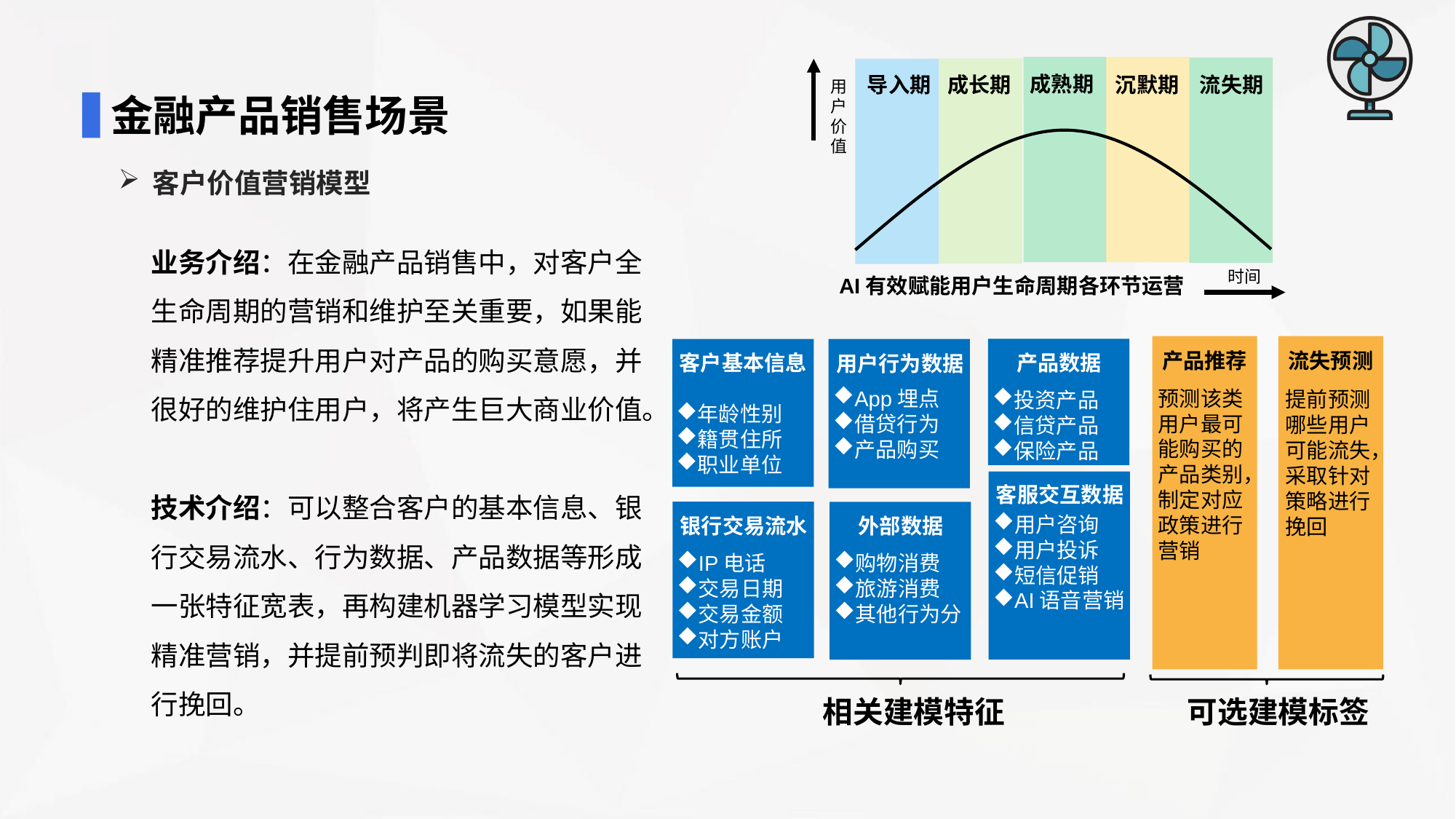

用户价值

成熟期
流失期
导入期
成长期
沉默期

时间
金融产品销售场景
客户价值营销模型
业务介绍：在金融产品销售中，对客户全生命周期的营销和维护至关重要，如果能精准推荐提升用户对产品的购买意愿，并很好的维护住用户，将产生巨大商业价值。

技术介绍：可以整合客户的基本信息、银行交易流水、行为数据、产品数据等形成一张特征宽表，再构建机器学习模型实现精准营销，并提前预判即将流失的客户进行挽回。
AI有效赋能用户生命周期各环节运营

流失预测
提前预测哪些用户可能流失，采取针对策略进行挽回

产品数据
客户
投资产品
信贷产品
保险产品

产品推荐
客户基本信息
用户行为数据
预测该类用户最可能购买的产品类别，制定对应政策进行营销
App埋点
借贷行为
产品购买
年龄性别
籍贯住所
职业单位

客服交互数据
客户
用户咨询
用户投诉
短信促销
AI语音营销

银行交易流水
IP电话
交易日期
交易金额
对方账户

外部数据
购物消费
旅游消费
其他行为分

相关建模特征
可选建模标签